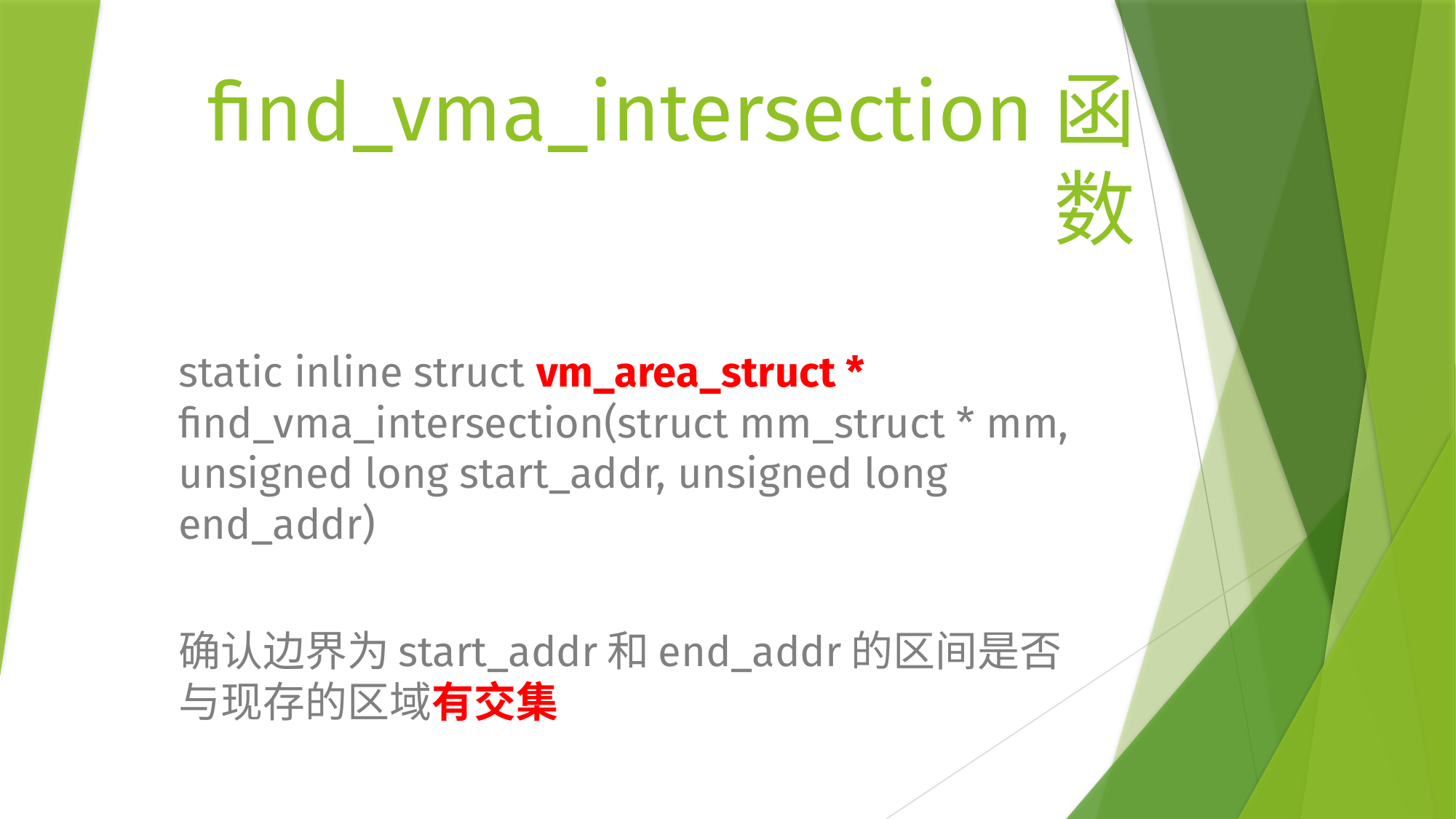

# find_vma_intersection函数
static inline struct vm_area_struct * find_vma_intersection(struct mm_struct * mm, unsigned long start_addr, unsigned long end_addr)

确认边界为start_addr和end_addr的区间是否与现存的区域有交集